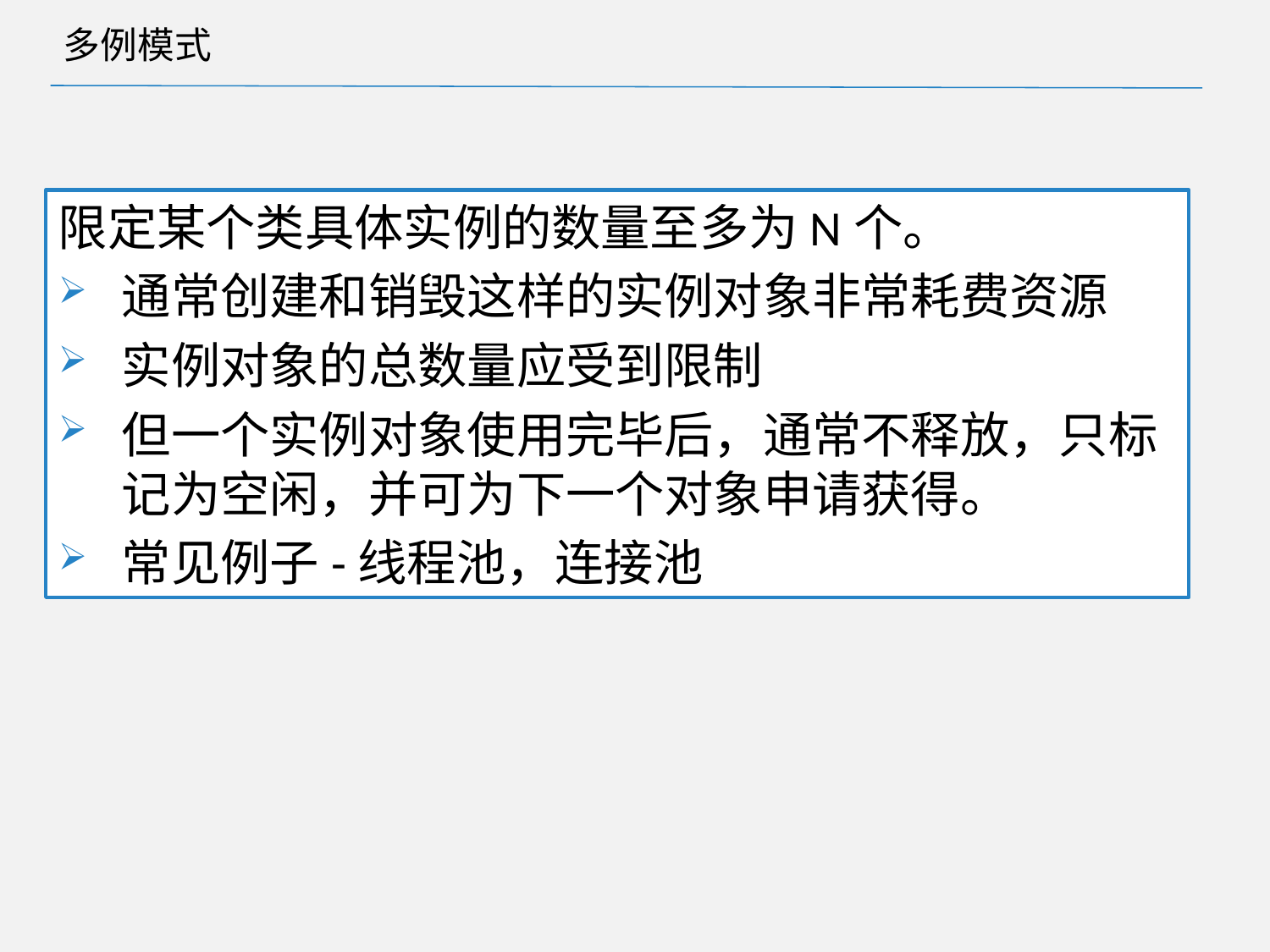

# 多例模式
限定某个类具体实例的数量至多为N个。
通常创建和销毁这样的实例对象非常耗费资源
实例对象的总数量应受到限制
但一个实例对象使用完毕后，通常不释放，只标记为空闲，并可为下一个对象申请获得。
常见例子-线程池，连接池